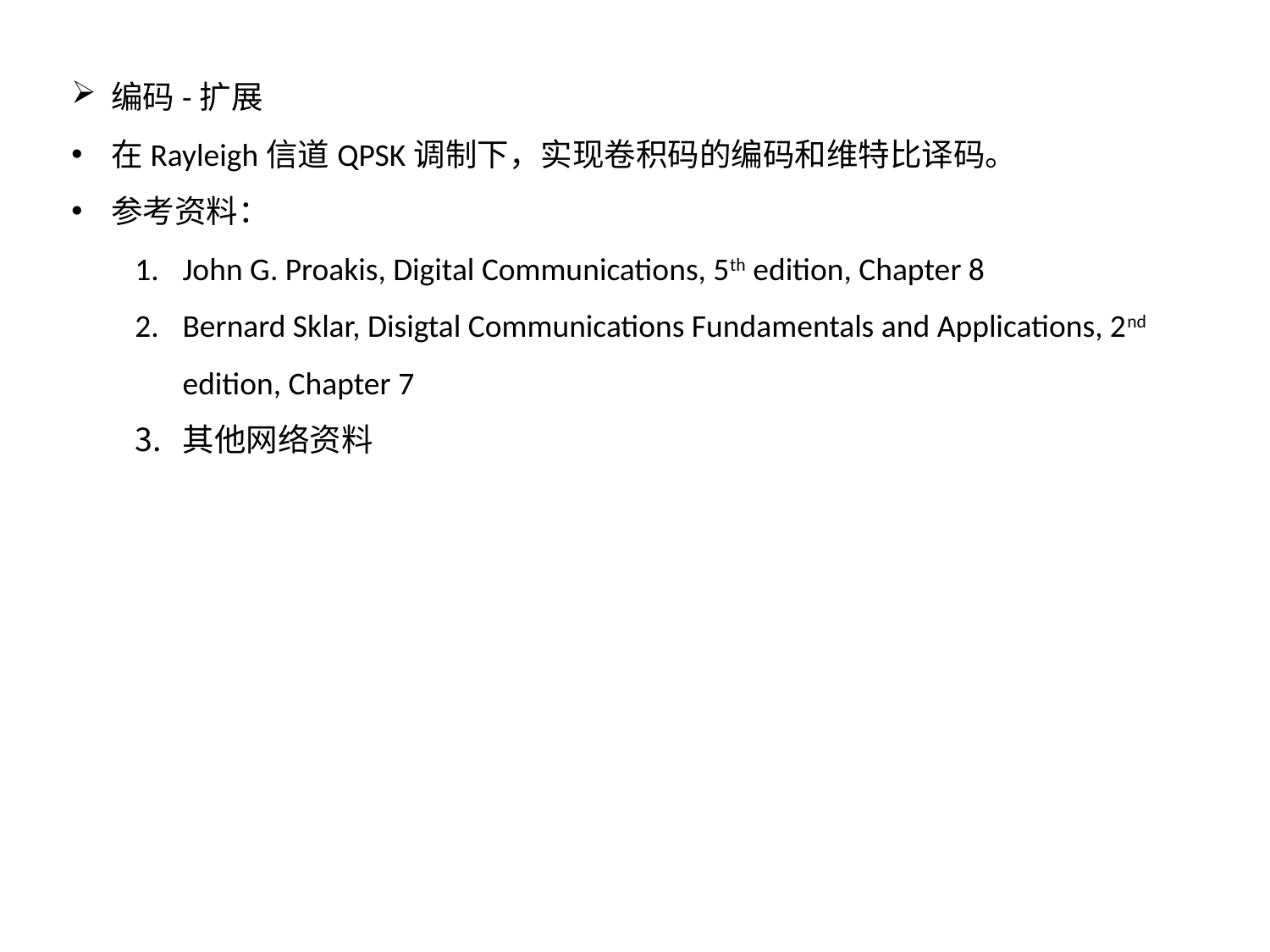

编码-扩展
在Rayleigh信道QPSK调制下，实现卷积码的编码和维特比译码。
参考资料：
John G. Proakis, Digital Communications, 5th edition, Chapter 8
Bernard Sklar, Disigtal Communications Fundamentals and Applications, 2nd edition, Chapter 7
其他网络资料